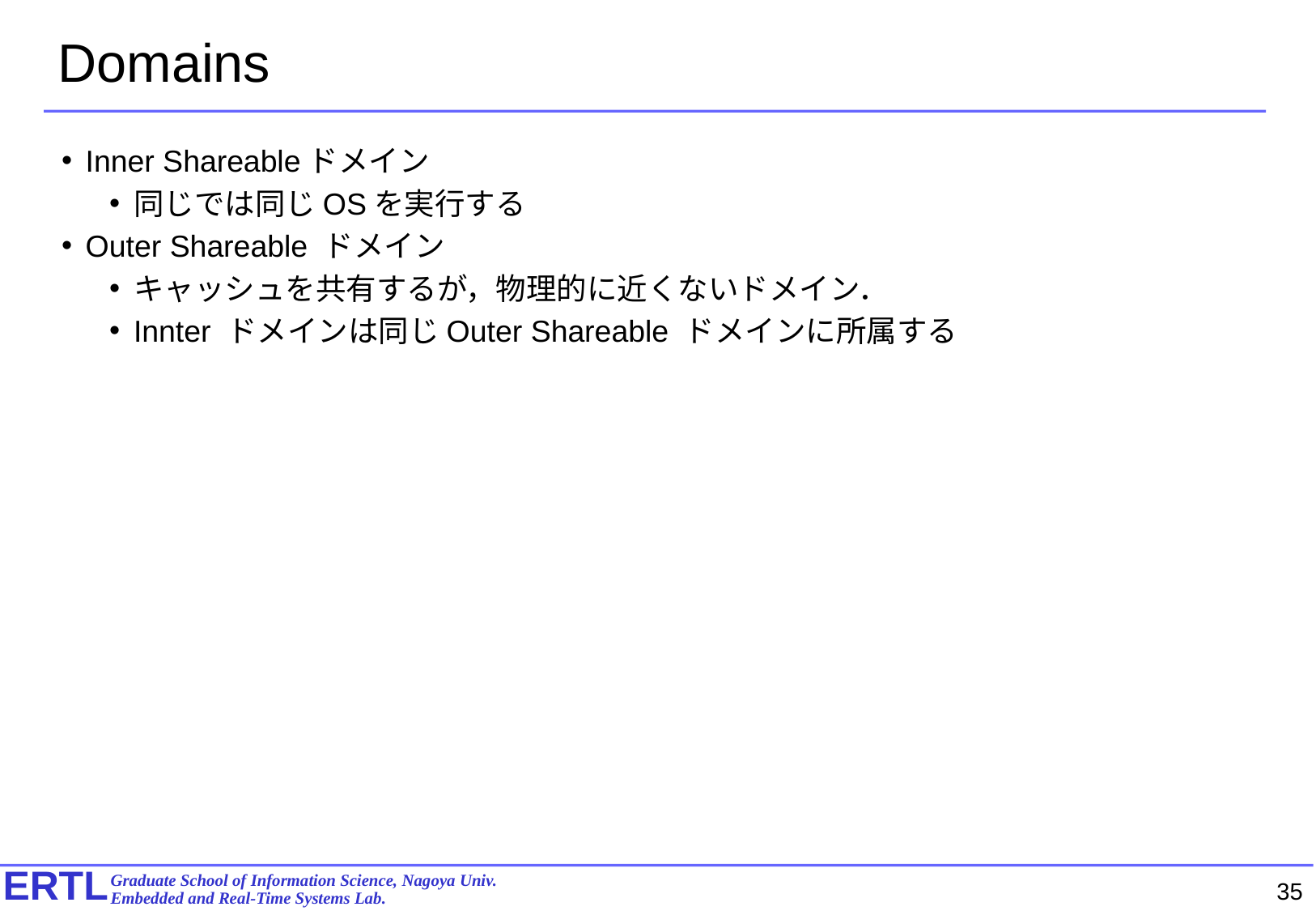

# Domains
Inner Shareableドメイン
同じでは同じOSを実行する
Outer Shareable ドメイン
キャッシュを共有するが，物理的に近くないドメイン．
Innter ドメインは同じOuter Shareable ドメインに所属する

35